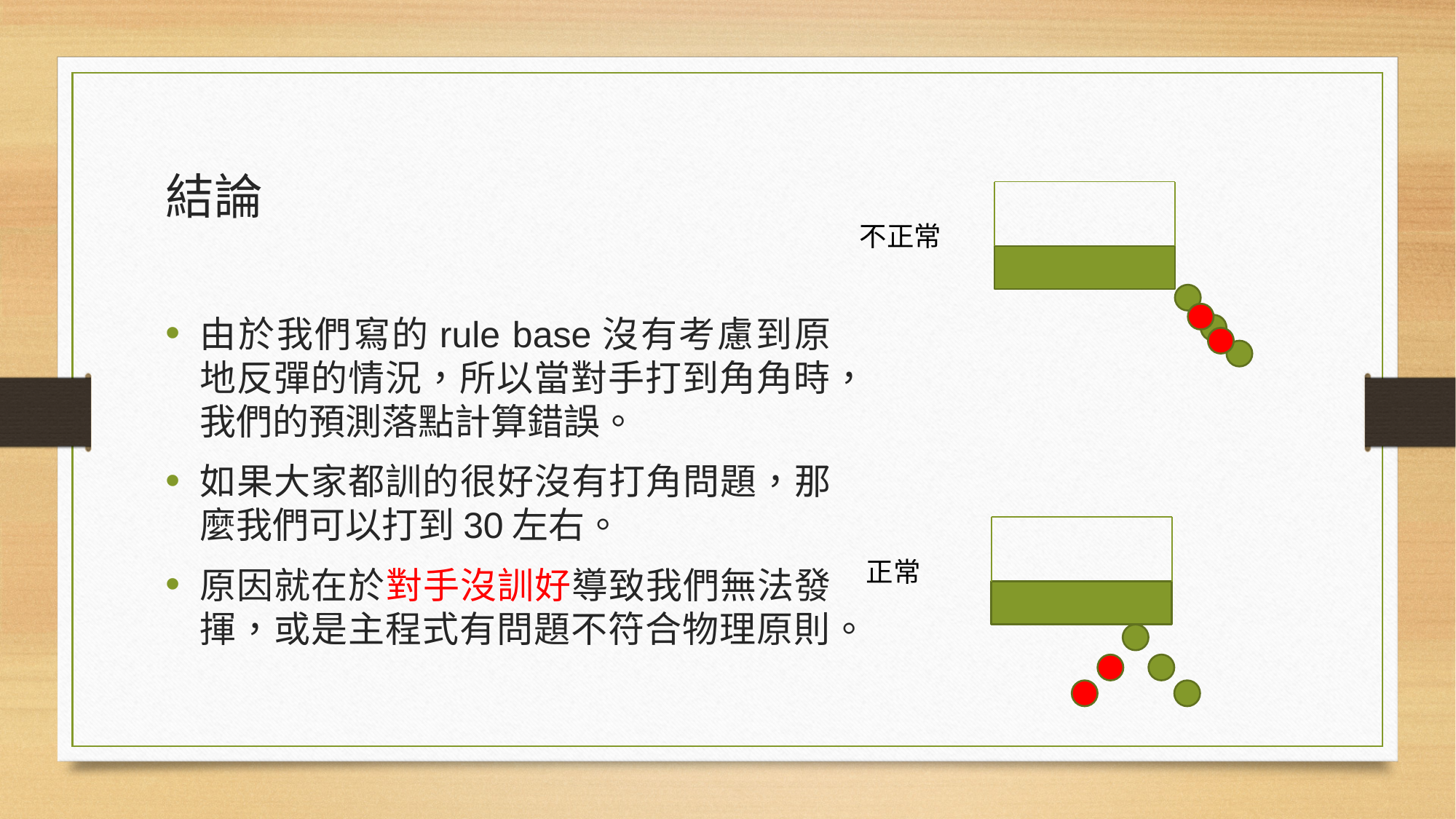

# 結論
不正常

由於我們寫的rule base沒有考慮到原地反彈的情況，所以當對手打到角角時，我們的預測落點計算錯誤。
如果大家都訓的很好沒有打角問題，那麼我們可以打到30左右。
原因就在於對手沒訓好導致我們無法發揮，或是主程式有問題不符合物理原則。

正常